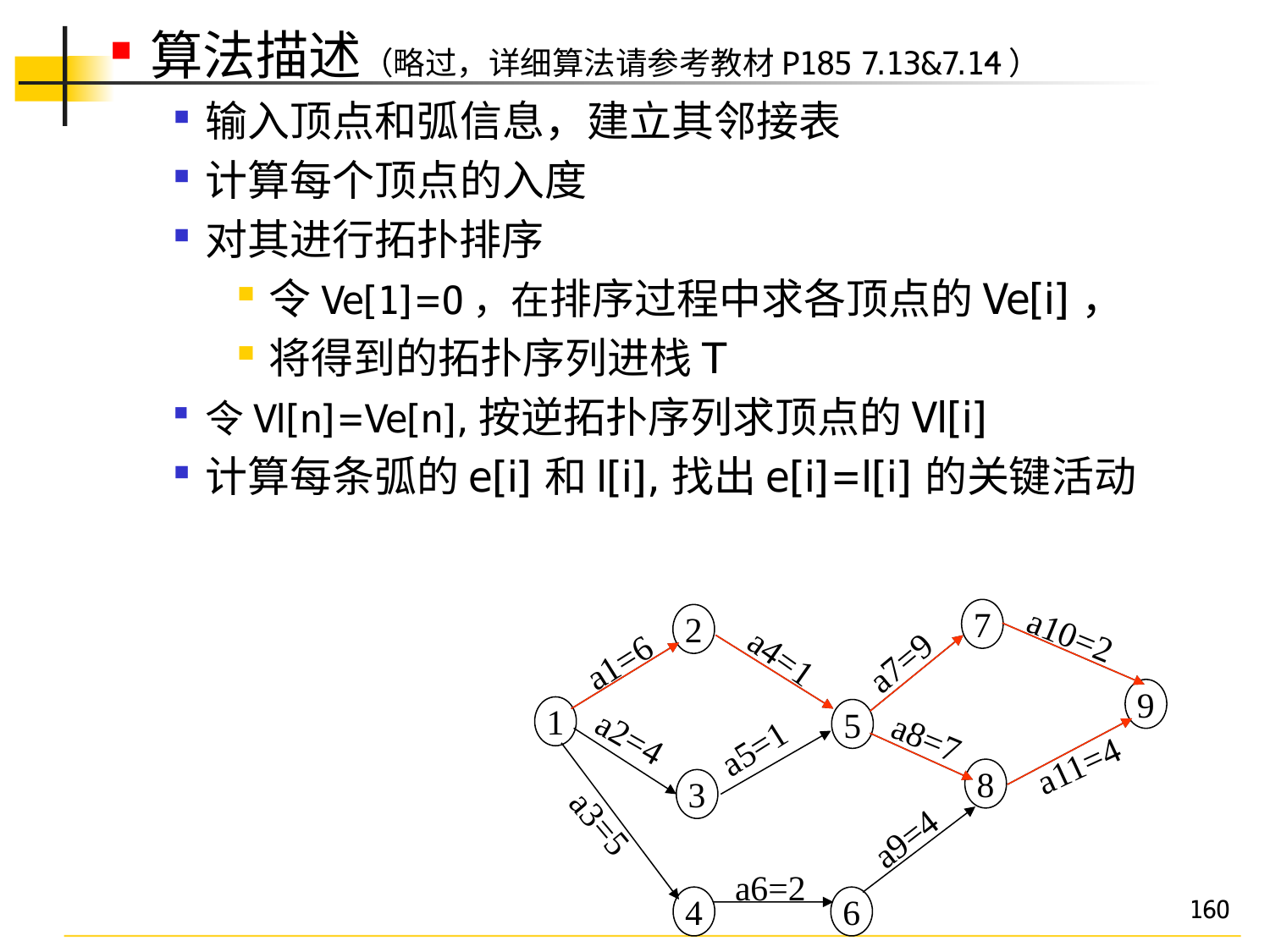

算法描述（略过，详细算法请参考教材P185 7.13&7.14）
输入顶点和弧信息，建立其邻接表
计算每个顶点的入度
对其进行拓扑排序
令Ve[1]=0，在排序过程中求各顶点的Ve[i]，
将得到的拓扑序列进栈T
令Vl[n]=Ve[n],按逆拓扑序列求顶点的Vl[i]
计算每条弧的e[i]和l[i],找出e[i]=l[i]的关键活动
7
2
a10=2

a4=1
a1=6
a7=9
9
1
5
a2=4
a8=7
a5=1

a11=4

8
3
a3=5

a9=4
a6=2
4
6

160